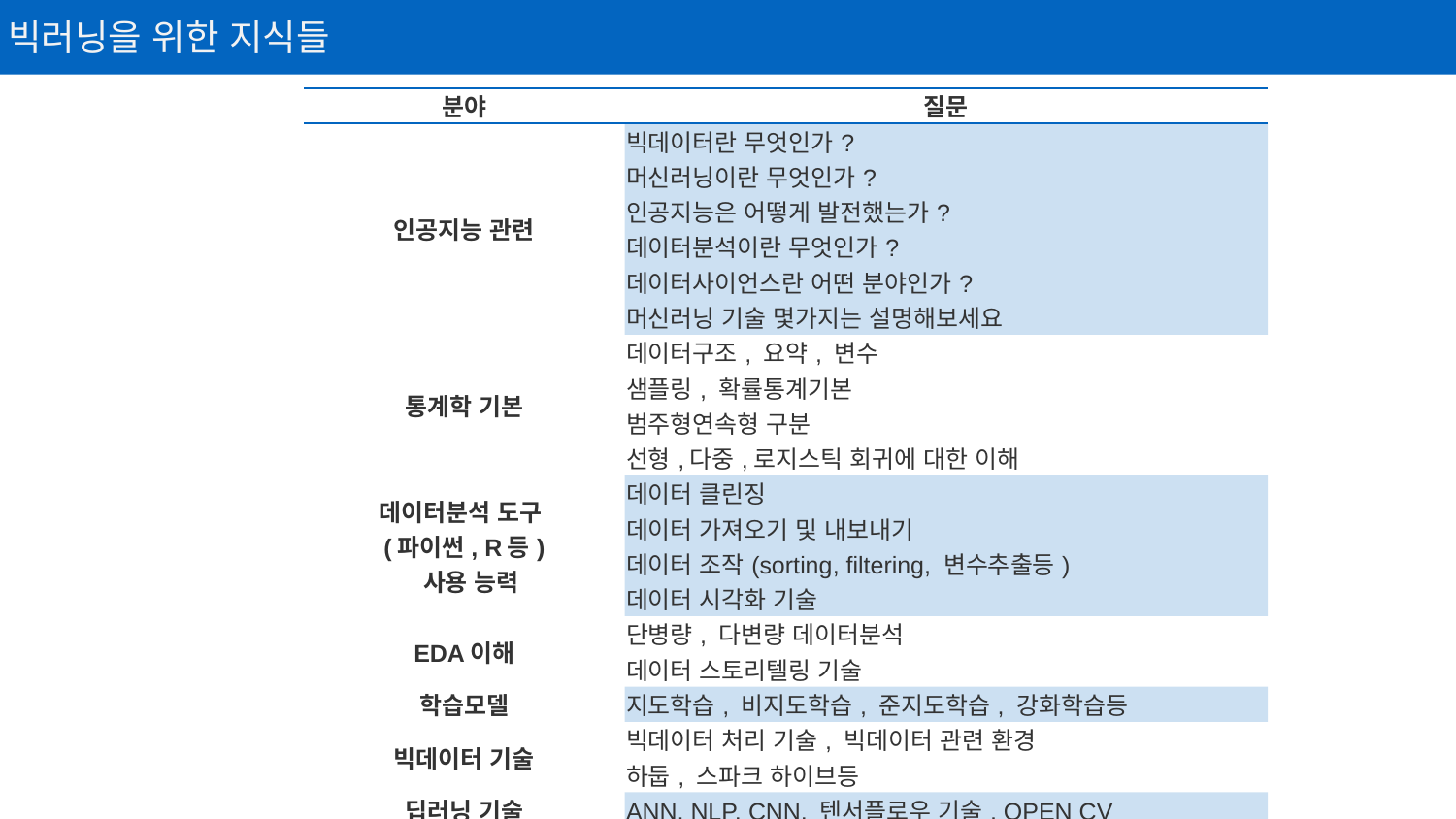

빅러닝을 위한 지식들

| 분야 | 질문 |
| --- | --- |
| 인공지능 관련 | 빅데이터란 무엇인가? 머신러닝이란 무엇인가? 인공지능은 어떻게 발전했는가? 데이터분석이란 무엇인가? 데이터사이언스란 어떤 분야인가? 머신러닝 기술 몇가지는 설명해보세요 |
| 통계학 기본 | 데이터구조, 요약, 변수 샘플링, 확률통계기본 범주형연속형 구분 선형,다중,로지스틱 회귀에 대한 이해 |
| 데이터분석 도구 (파이썬, R등) 사용 능력 | 데이터 클린징 데이터 가져오기 및 내보내기 데이터 조작(sorting, filtering, 변수추출등) 데이터 시각화 기술 |
| EDA이해 | 단병량, 다변량 데이터분석 데이터 스토리텔링 기술 |
| 학습모델 | 지도학습, 비지도학습, 준지도학습, 강화학습등 |
| 빅데이터 기술 | 빅데이터 처리 기술, 빅데이터 관련 환경 하둡, 스파크 하이브등 |
| 딥러닝 기술 | ANN, NLP, CNN, 텐서플로우 기술, OPEN CV |
| 데이터프로젝트 경험 | 프로젝트 결과보고서 모델 생성과 선택 데이터수집, 클린징, 준비경험등 |
| 인공지능 수학 | 행렬, 벡터, 미분, 적분, 편미분, 집합 |